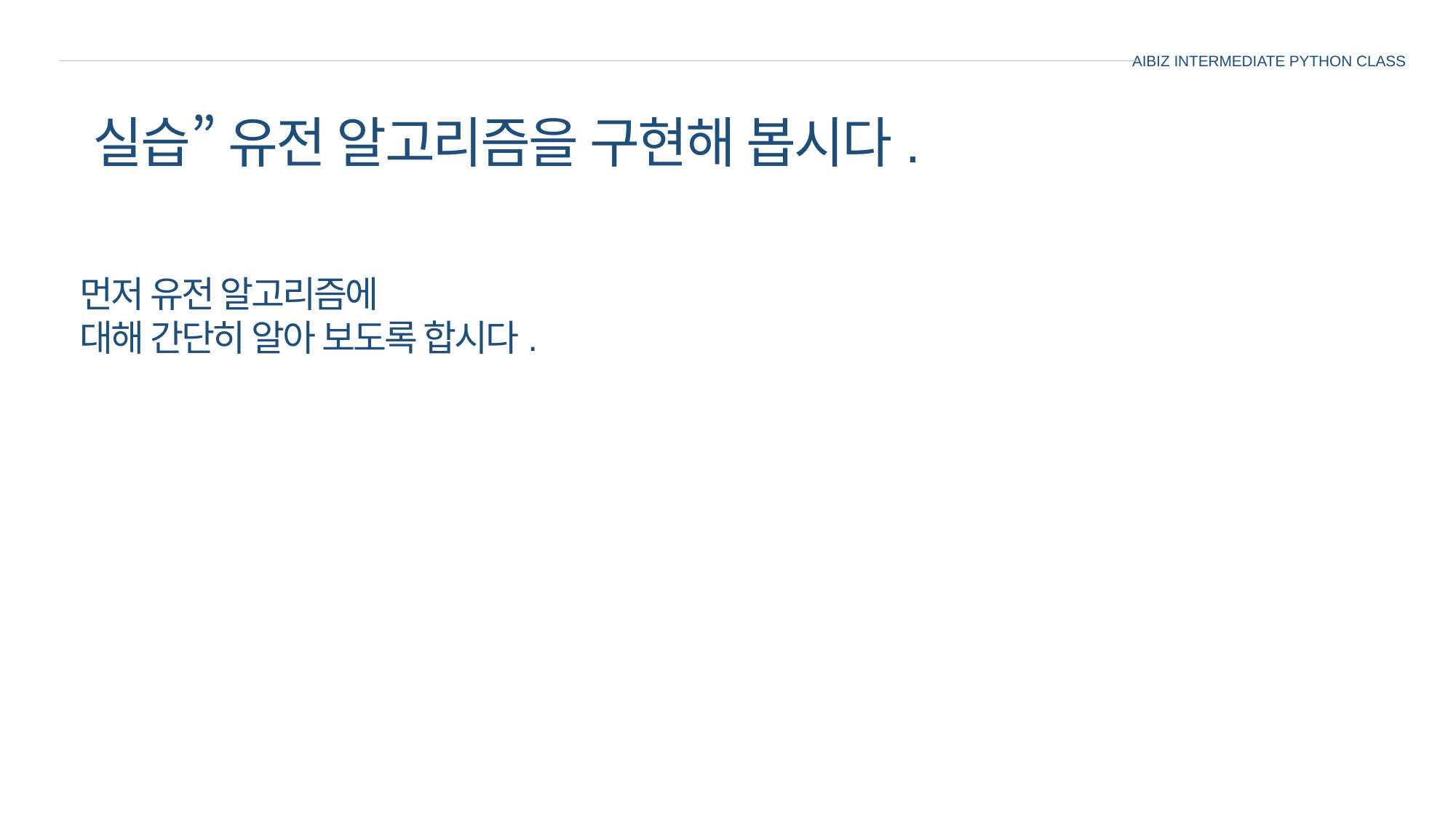

AIBIZ INTERMEDIATE PYTHON CLASS
실습” 유전 알고리즘을 구현해 봅시다.
먼저 유전 알고리즘에
대해 간단히 알아 보도록 합시다.